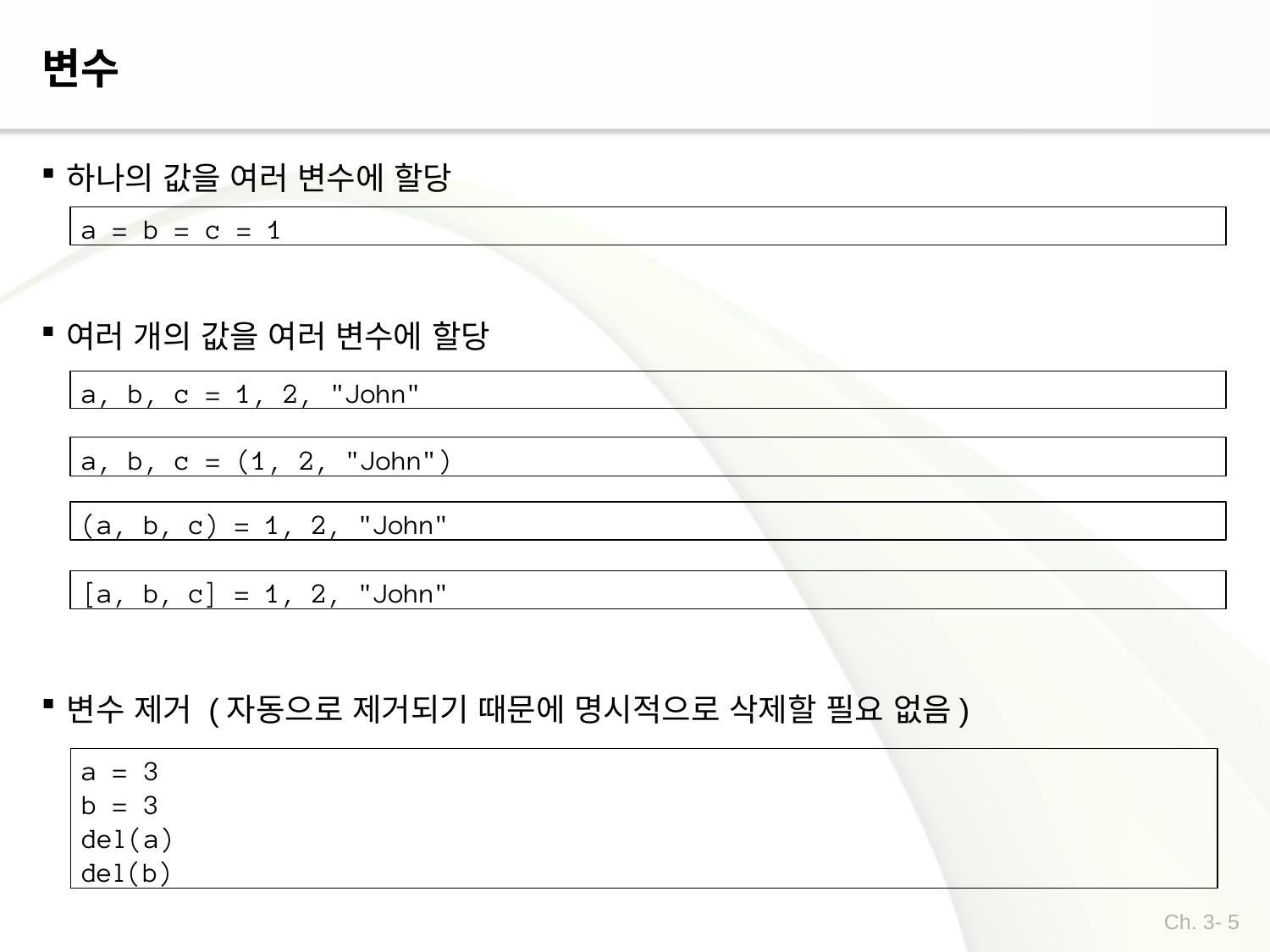

변수

하나의 값을 여러 변수에 할당
a = b = c = 1
여러 개의 값을 여러 변수에 할당
a, b, c = 1, 2, "John"
a, b, c = (1, 2, "John")
(a, b, c) = 1, 2, "John"
[a, b, c] = 1, 2, "John"
변수 제거 (자동으로 제거되기 때문에 명시적으로 삭제할 필요 없음)
a = 3
b = 3  del(a)
del(b)
Ch. 3- 5